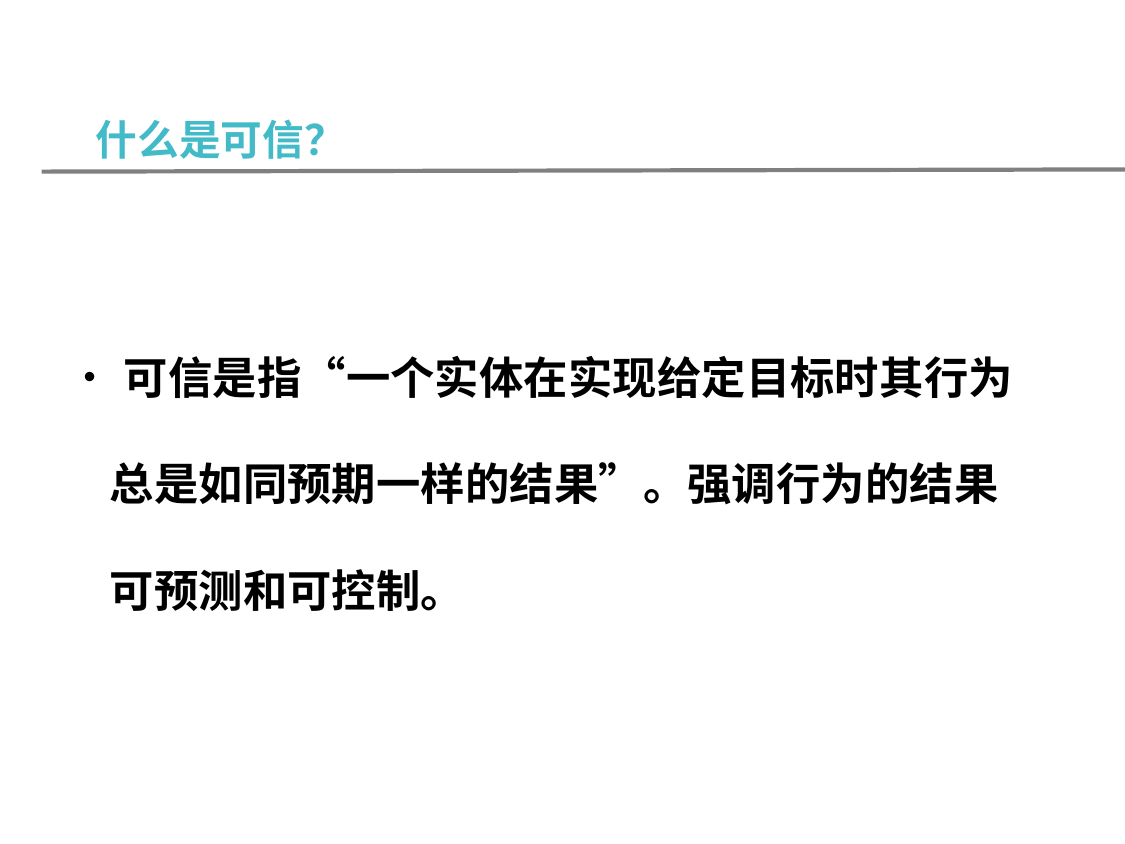

什么是可信？
 可信是指“一个实体在实现给定目标时其行为总是如同预期一样的结果”。强调行为的结果可预测和可控制。